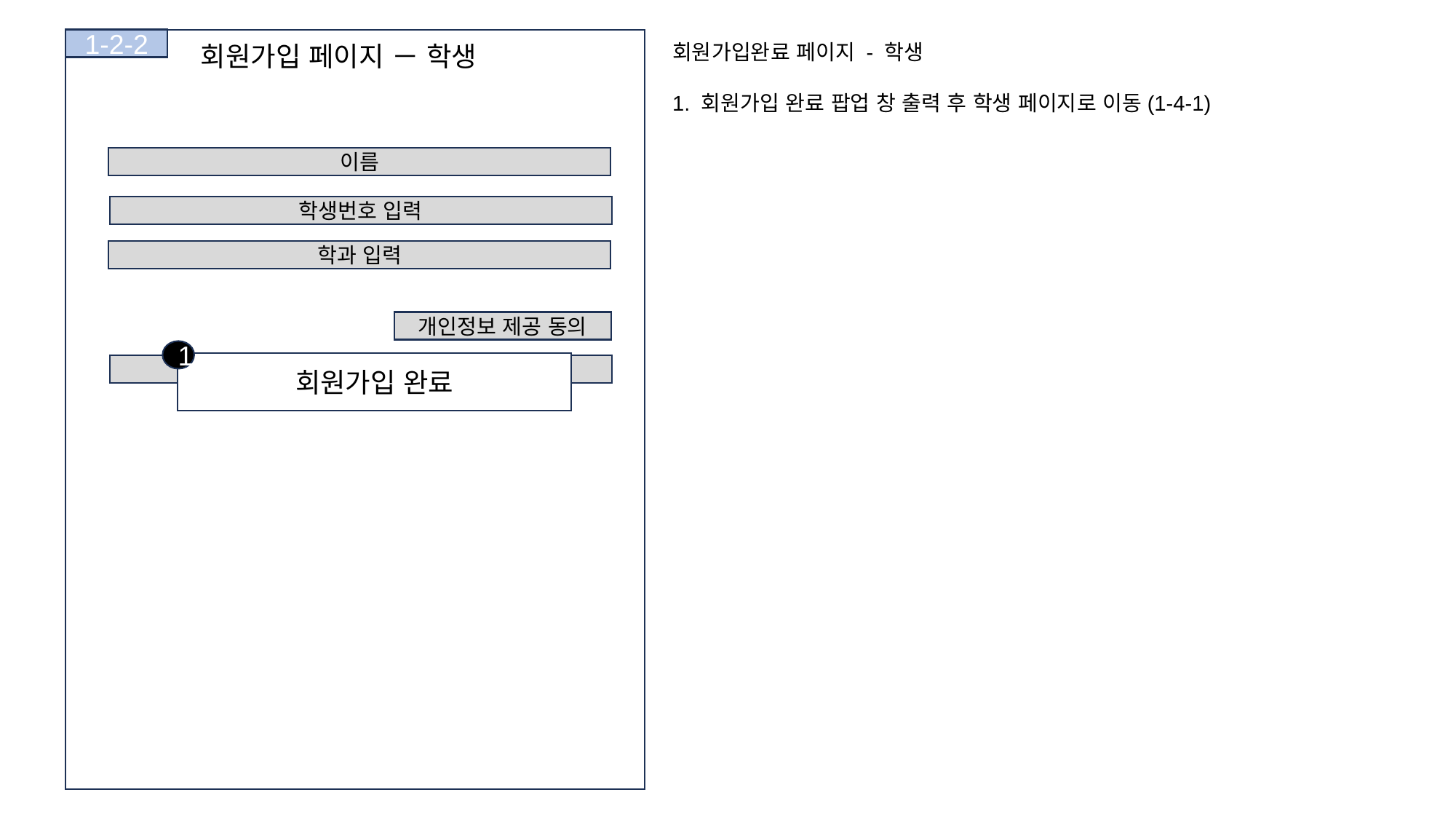

1-2-2

회원가입완료 페이지 - 학생

1. 회원가입 완료 팝업 창 출력 후 학생 페이지로 이동(1-4-1)

회원가입 페이지 － 학생
이름
학생번호 입력
학과 입력
개인정보 제공 동의
1
회원가입 완료
회원가입 완료